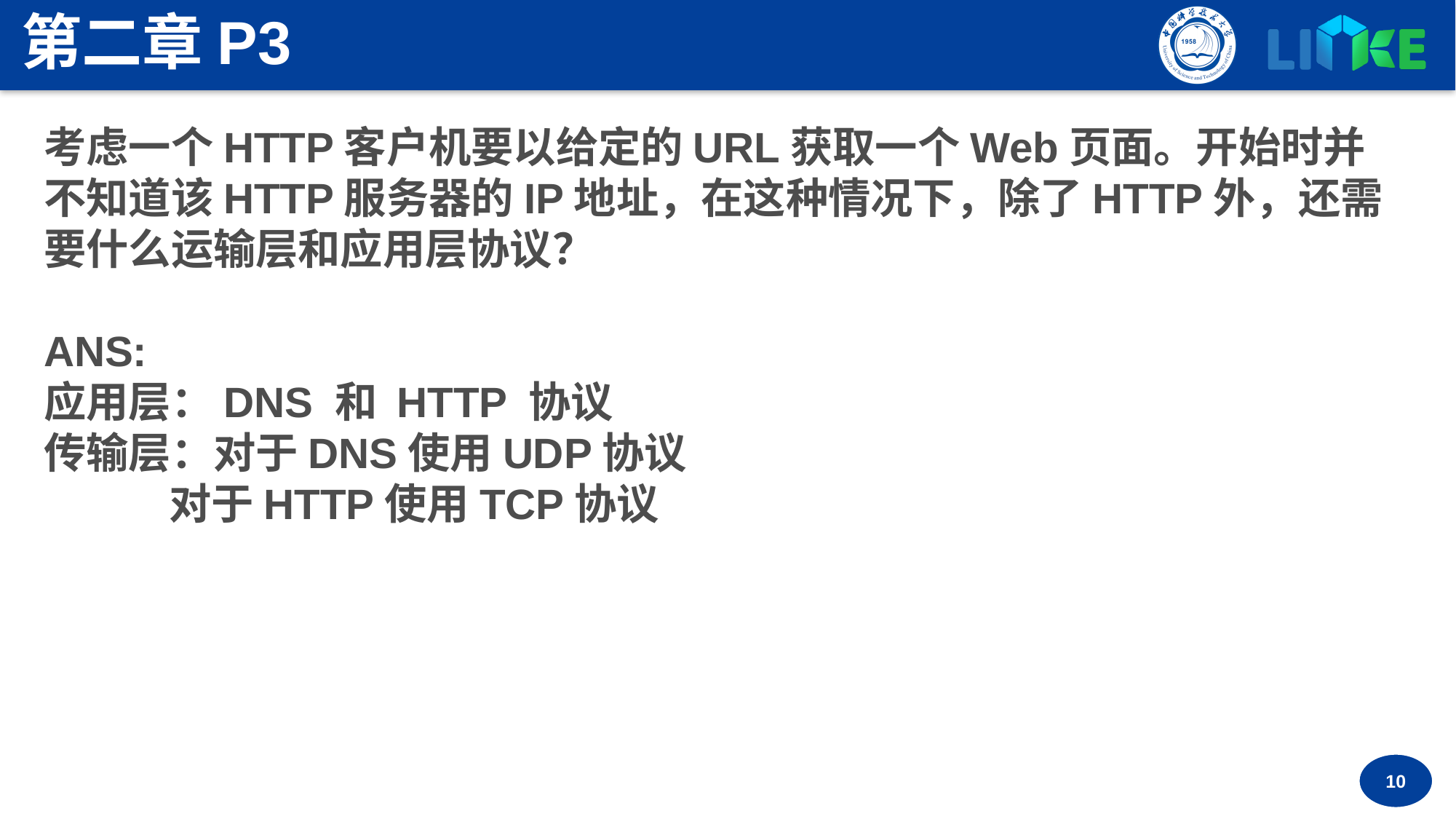

第二章P3
考虑一个HTTP客户机要以给定的URL获取一个Web页面。开始时并不知道该HTTP服务器的IP地址，在这种情况下，除了HTTP外，还需要什么运输层和应用层协议？

ANS:
应用层：DNS 和 HTTP 协议
传输层：对于DNS使用UDP协议
             对于HTTP使用TCP协议